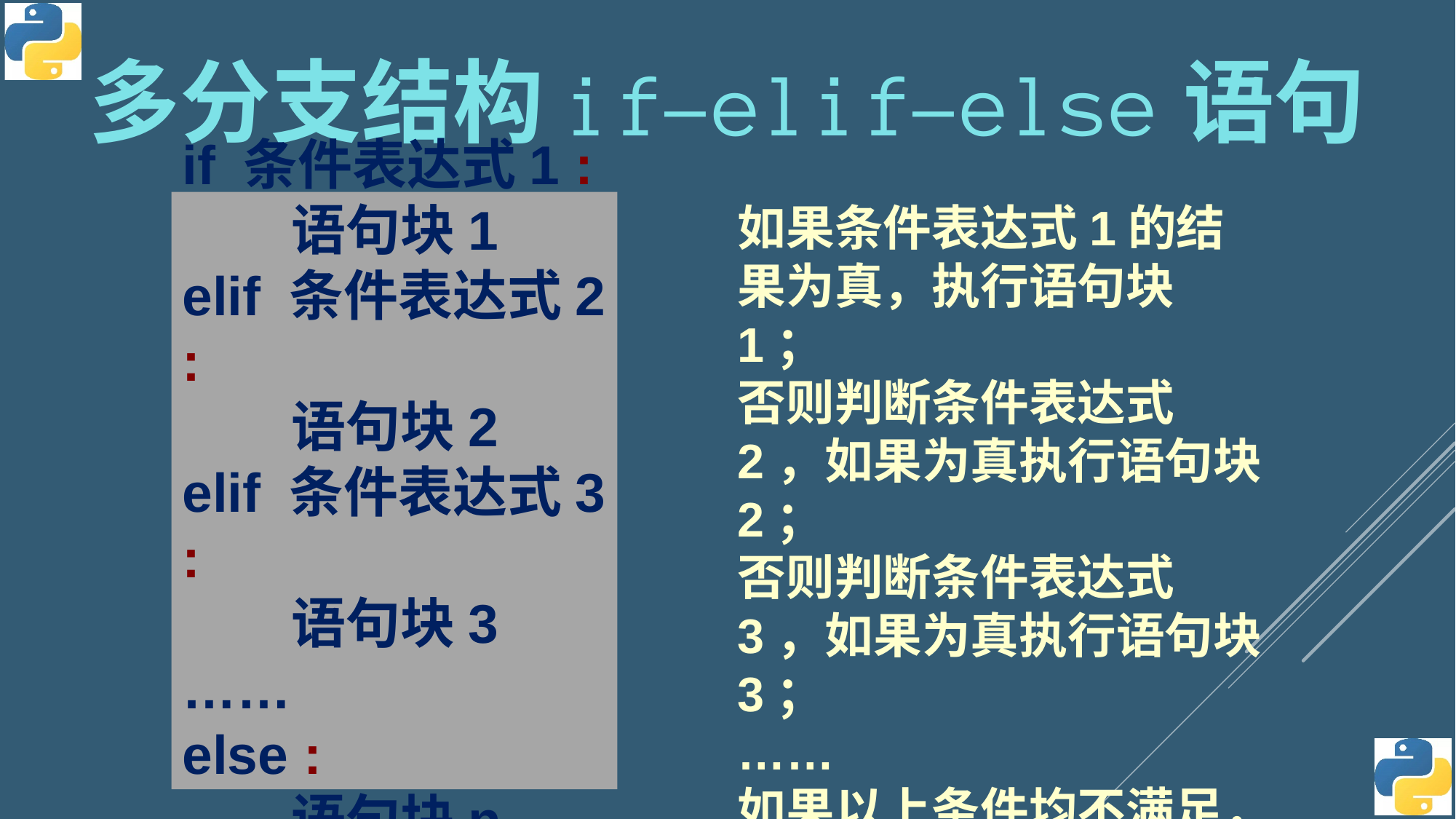

多分支结构if-elif-else语句
if 条件表达式1 :
	语句块1
elif 条件表达式2 :
	语句块2
elif 条件表达式3 :
	语句块3
……
else :
	语句块n
如果条件表达式1的结果为真，执行语句块1；
否则判断条件表达式2，如果为真执行语句块2；
否则判断条件表达式3，如果为真执行语句块3；
……
如果以上条件均不满足，则执行语句块n；